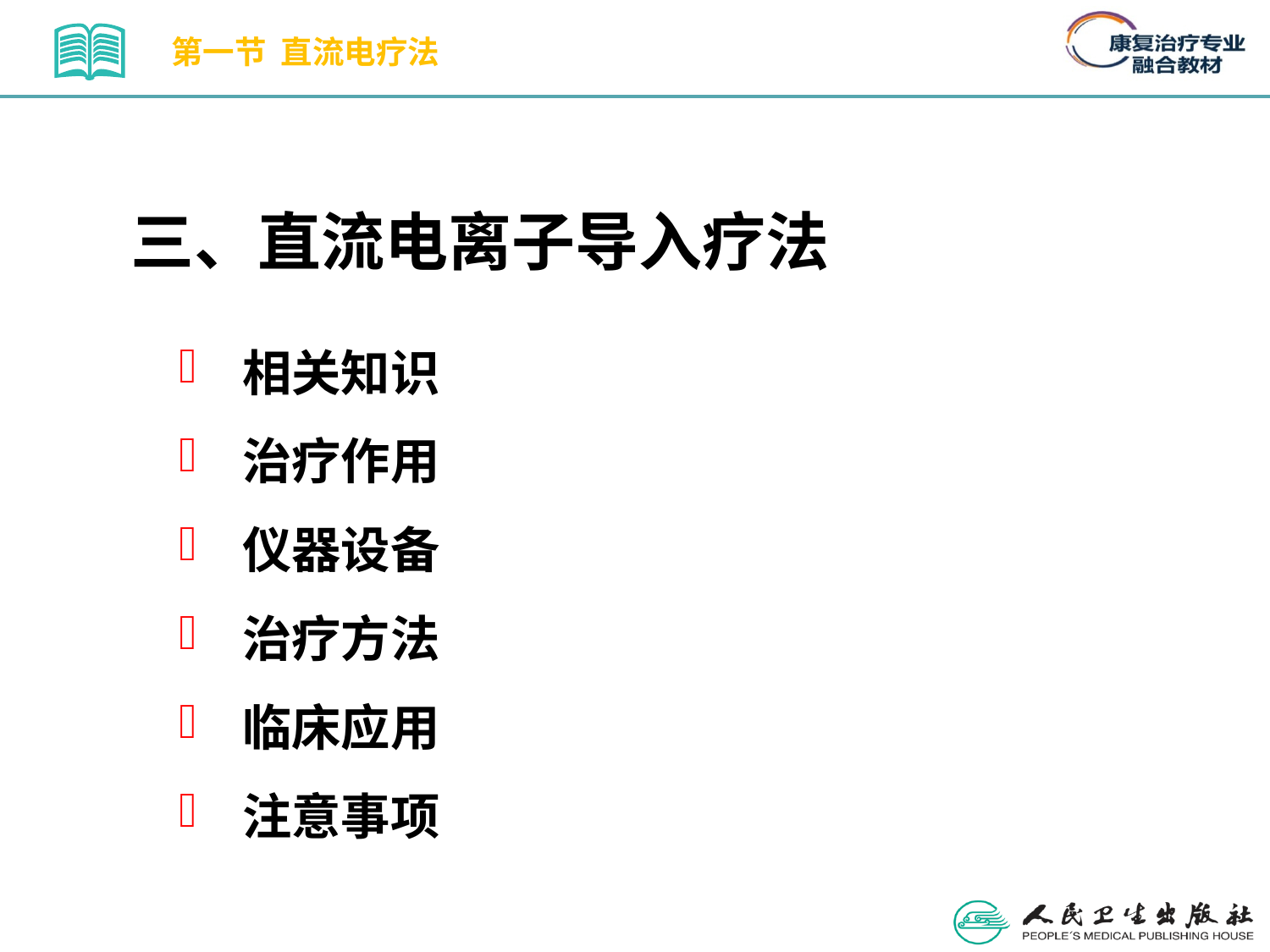

第一节  直流电疗法
三、直流电离子导入疗法
相关知识
治疗作用
仪器设备
治疗方法
临床应用
注意事项